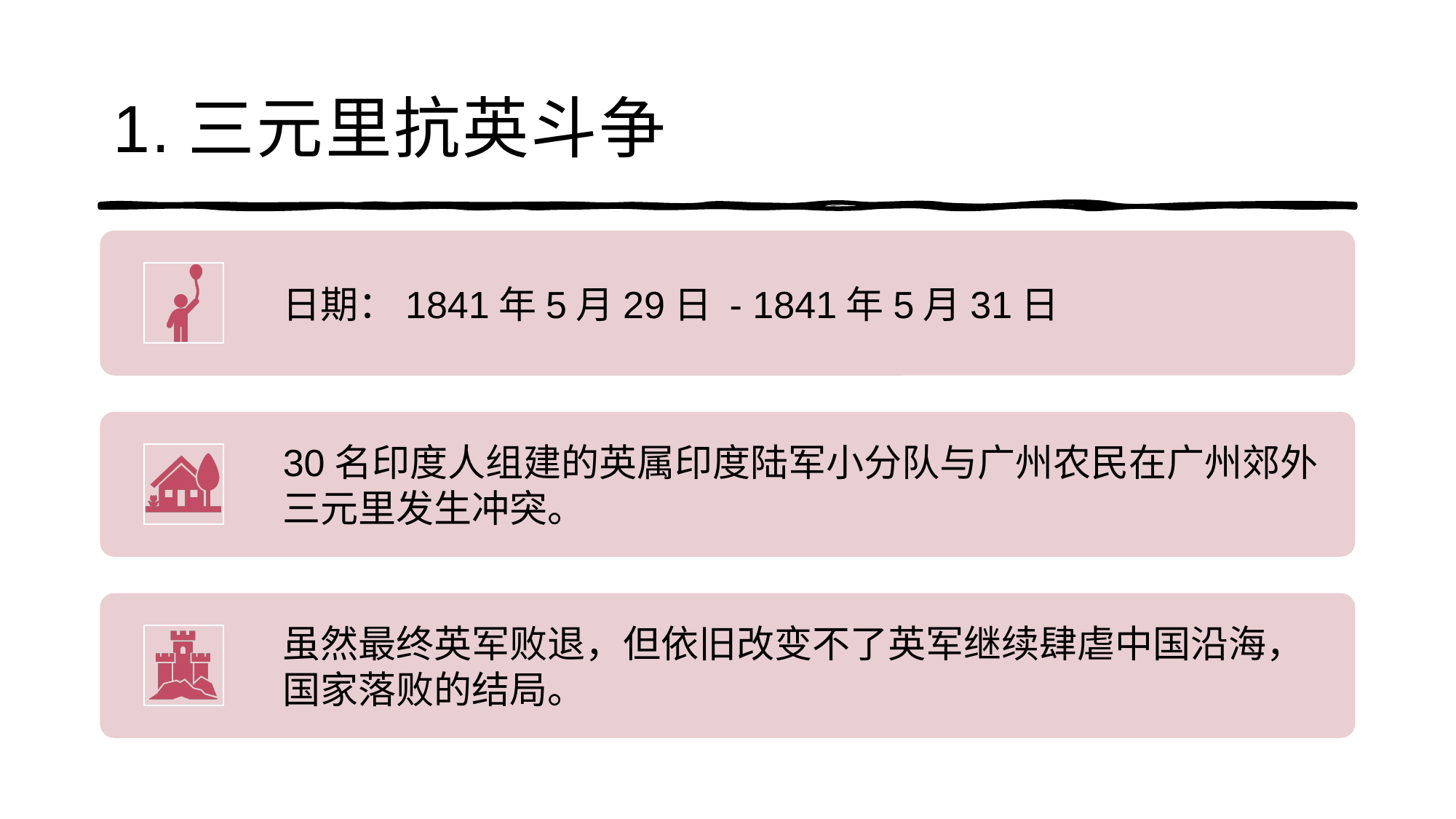

# 1.三元里抗英斗争
日期：1841年5月29日 - 1841年5月31日
30名印度人组建的英属印度陆军小分队与广州农民在广州郊外三元里发生冲突。
虽然最终英军败退，但依旧改变不了英军继续肆虐中国沿海，国家落败的结局。